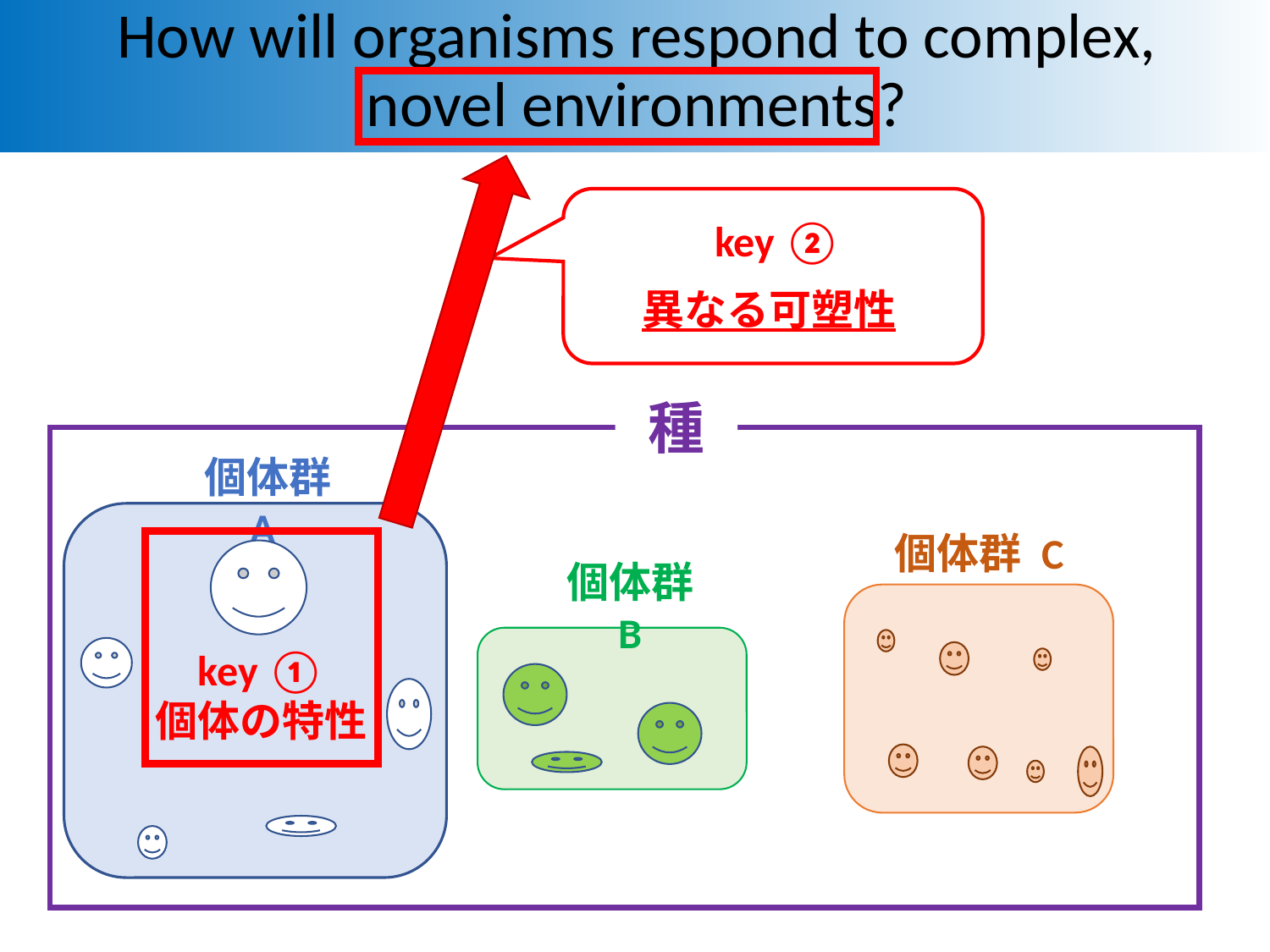

How will organisms respond to complex, novel environments?

key ②
異なる可塑性
種

個体群 A

個体群 C

個体群 B

key ①
個体の特性